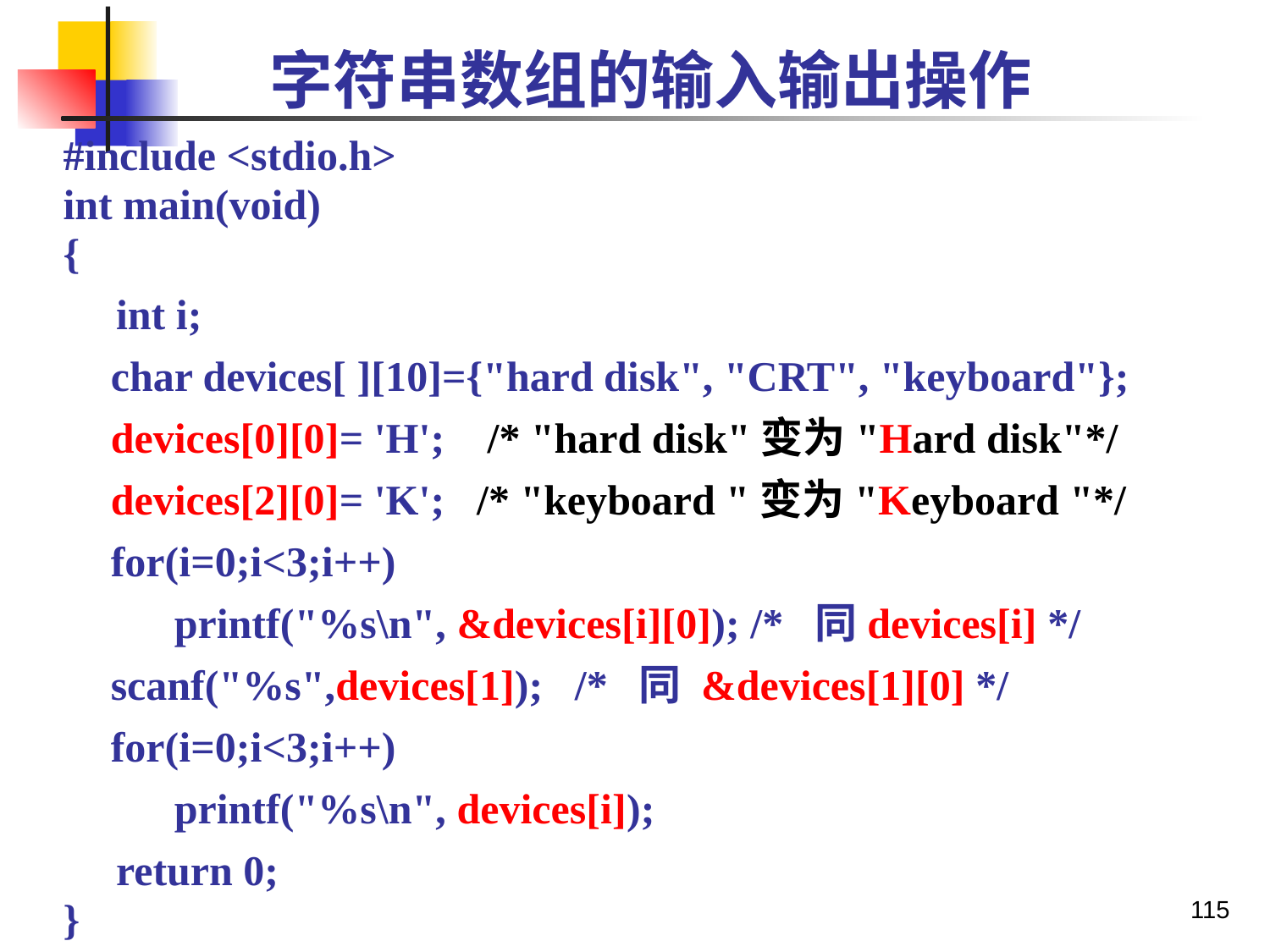

# 字符串数组的输入输出操作
#include <stdio.h>
int main(void)
{
     int i;
	char devices[ ][10]={"hard disk", "CRT", "keyboard"};
	devices[0][0]= 'H';    /* "hard disk"变为"Hard disk"*/
	devices[2][0]= 'K';   /* "keyboard "变为"Keyboard "*/
	for(i=0;i<3;i++)
	      printf("%s\n", &devices[i][0]); /*  同devices[i] */
	scanf("%s",devices[1]);   /*  同 &devices[1][0] */
	for(i=0;i<3;i++)
	      printf("%s\n", devices[i]);
     return 0;
}
115